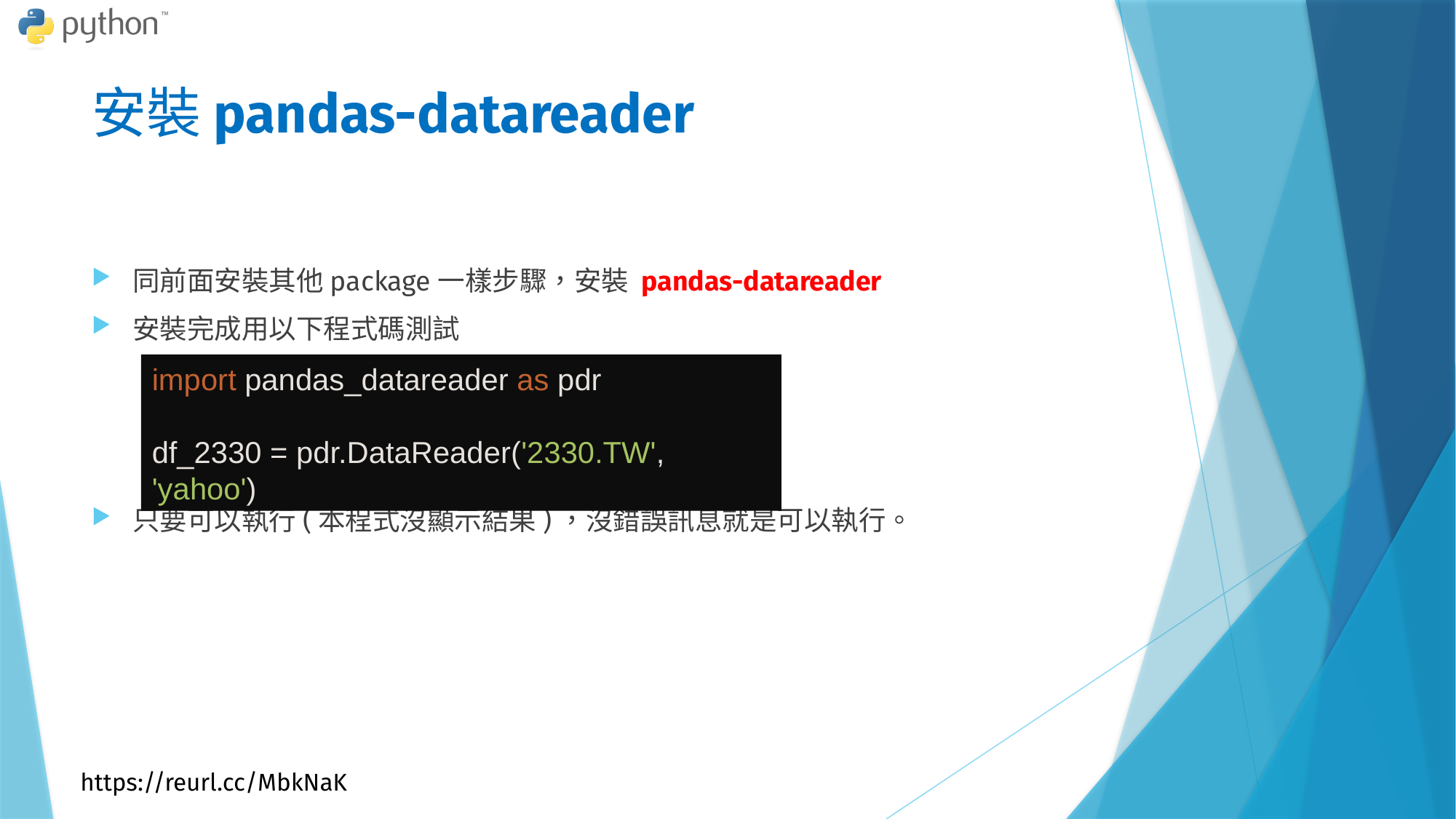

# 安裝pandas-datareader
同前面安裝其他package一樣步驟，安裝 pandas-datareader
安裝完成用以下程式碼測試

只要可以執行(本程式沒顯示結果)，沒錯誤訊息就是可以執行。
import pandas_datareader as pdr

df_2330 = pdr.DataReader('2330.TW', 'yahoo')